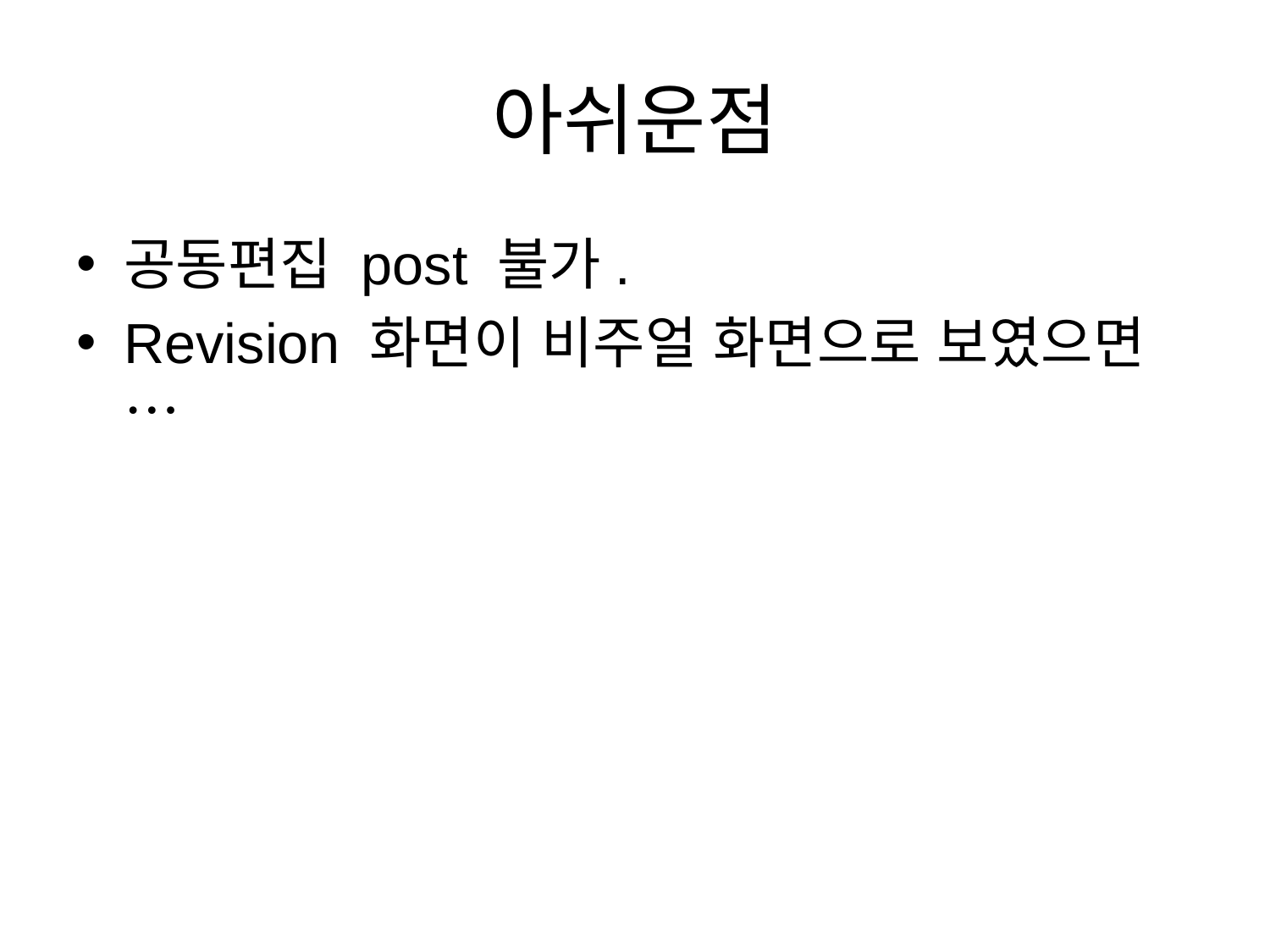

# 아쉬운점
공동편집 post 불가.
Revision 화면이 비주얼 화면으로 보였으면…